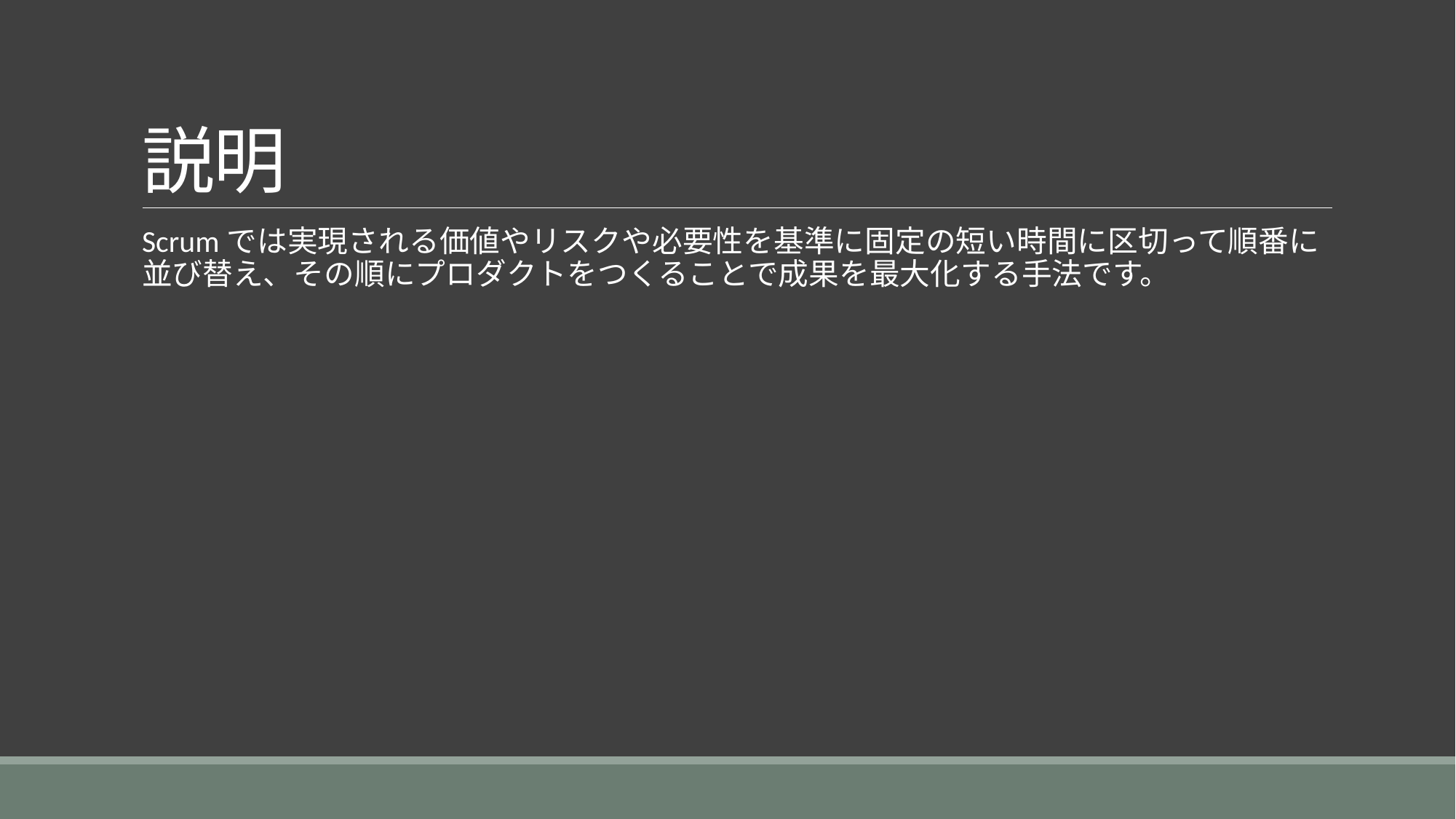

# 説明
Scrumでは実現される価値やリスクや必要性を基準に固定の短い時間に区切って順番に並び替え、その順にプロダクトをつくることで成果を最大化する手法です。